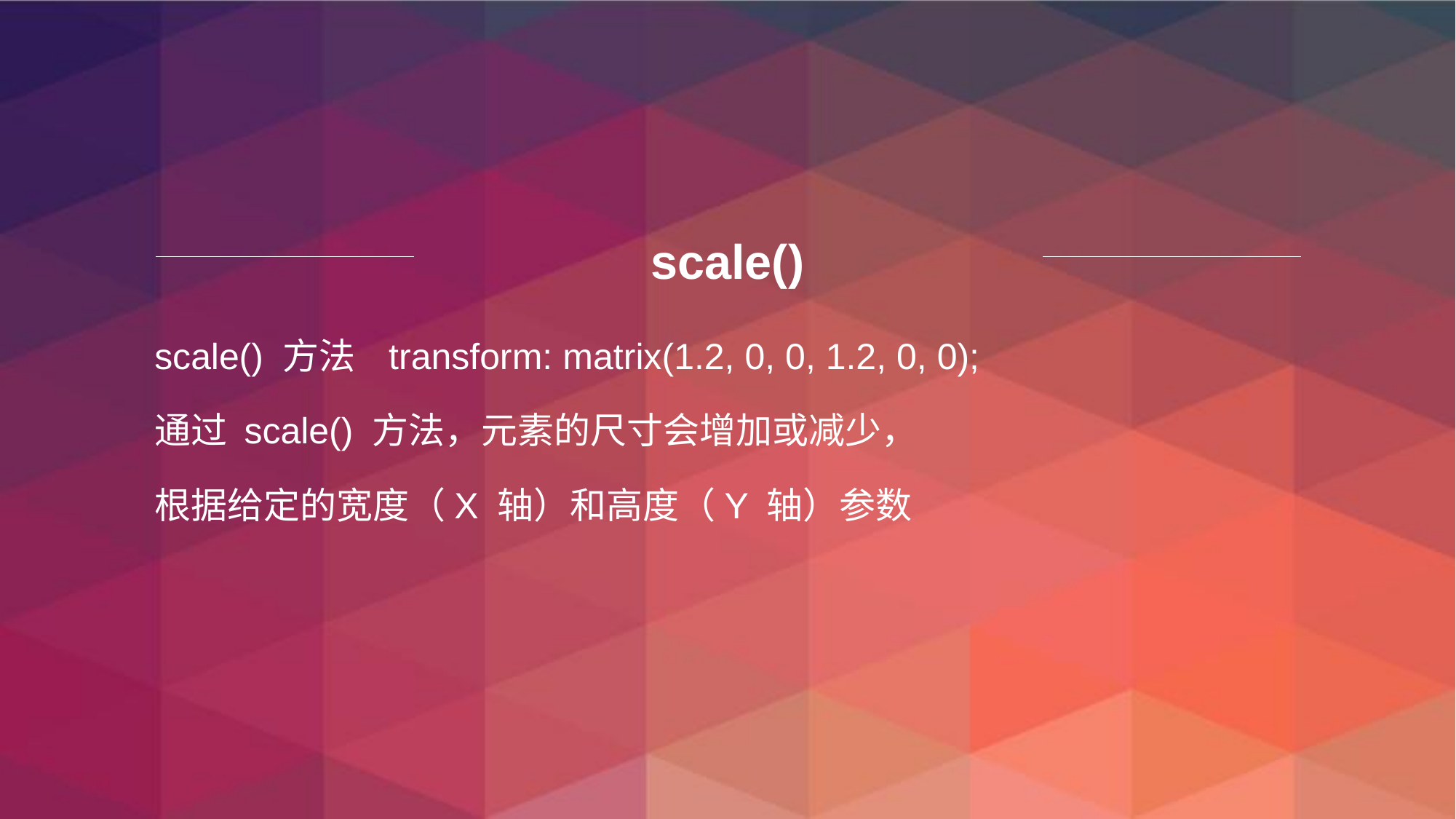

# scale()
scale() 方法   transform: matrix(1.2, 0, 0, 1.2, 0, 0);
通过 scale() 方法，元素的尺寸会增加或减少，
根据给定的宽度（X 轴）和高度（Y 轴）参数